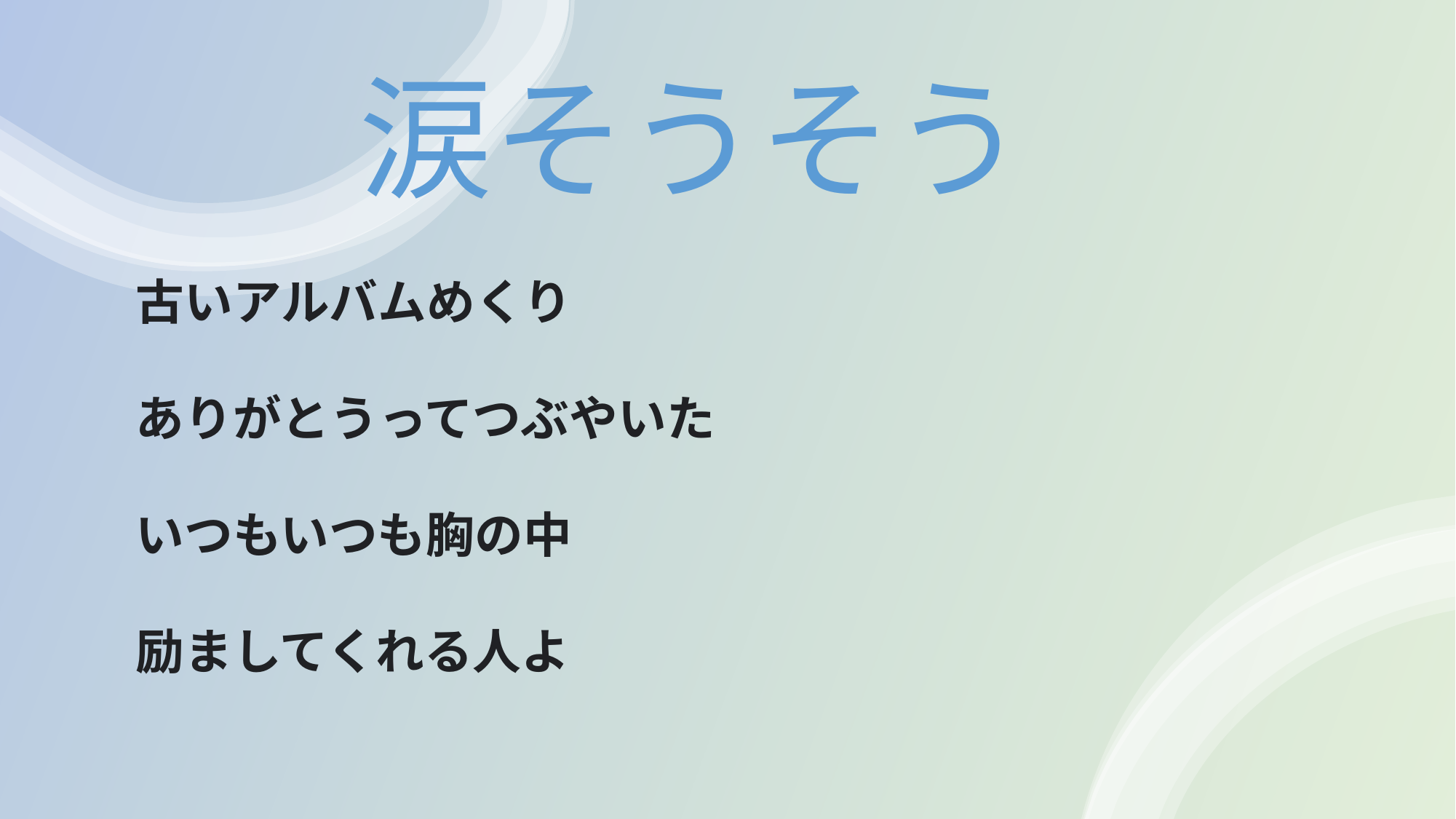

# 涙そうそう
古いアルバムめくり
ありがとうってつぶやいた
いつもいつも胸の中
励ましてくれる人よ